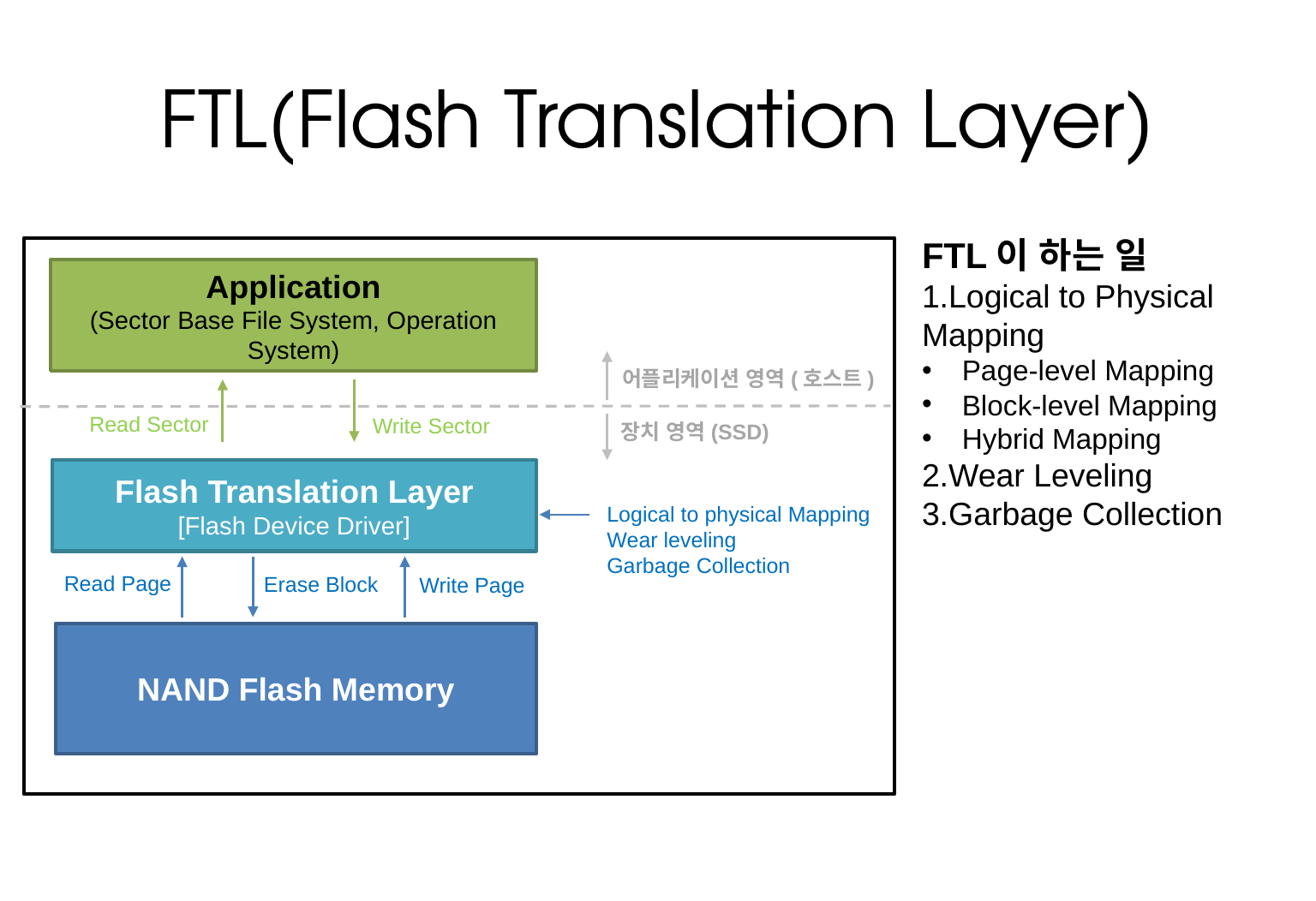

# FTL(Flash Translation Layer)
FTL이 하는 일
1.Logical to Physical Mapping
Page-level Mapping
Block-level Mapping
Hybrid Mapping
2.Wear Leveling
3.Garbage Collection

Application
(Sector Base File System, Operation System)
어플리케이션 영역(호스트)
Read Sector
Write Sector
장치 영역(SSD)
Flash Translation Layer
[Flash Device Driver]
Logical to physical Mapping
Wear leveling
Garbage Collection
Read Page
Erase Block
Write Page
NAND Flash Memory